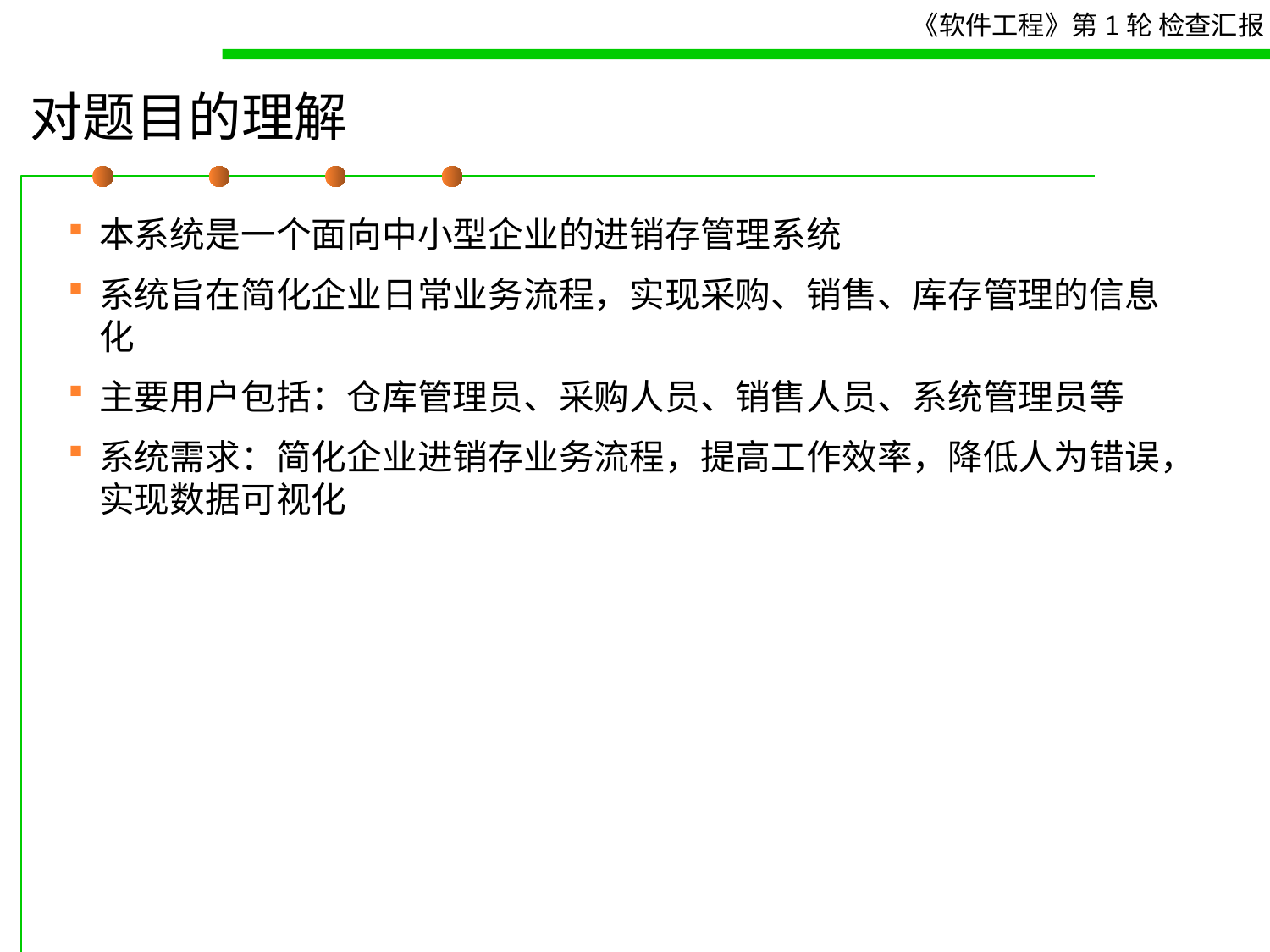

# 对题目的理解
本系统是一个面向中小型企业的进销存管理系统
系统旨在简化企业日常业务流程，实现采购、销售、库存管理的信息化
主要用户包括：仓库管理员、采购人员、销售人员、系统管理员等
系统需求：简化企业进销存业务流程，提高工作效率，降低人为错误，实现数据可视化